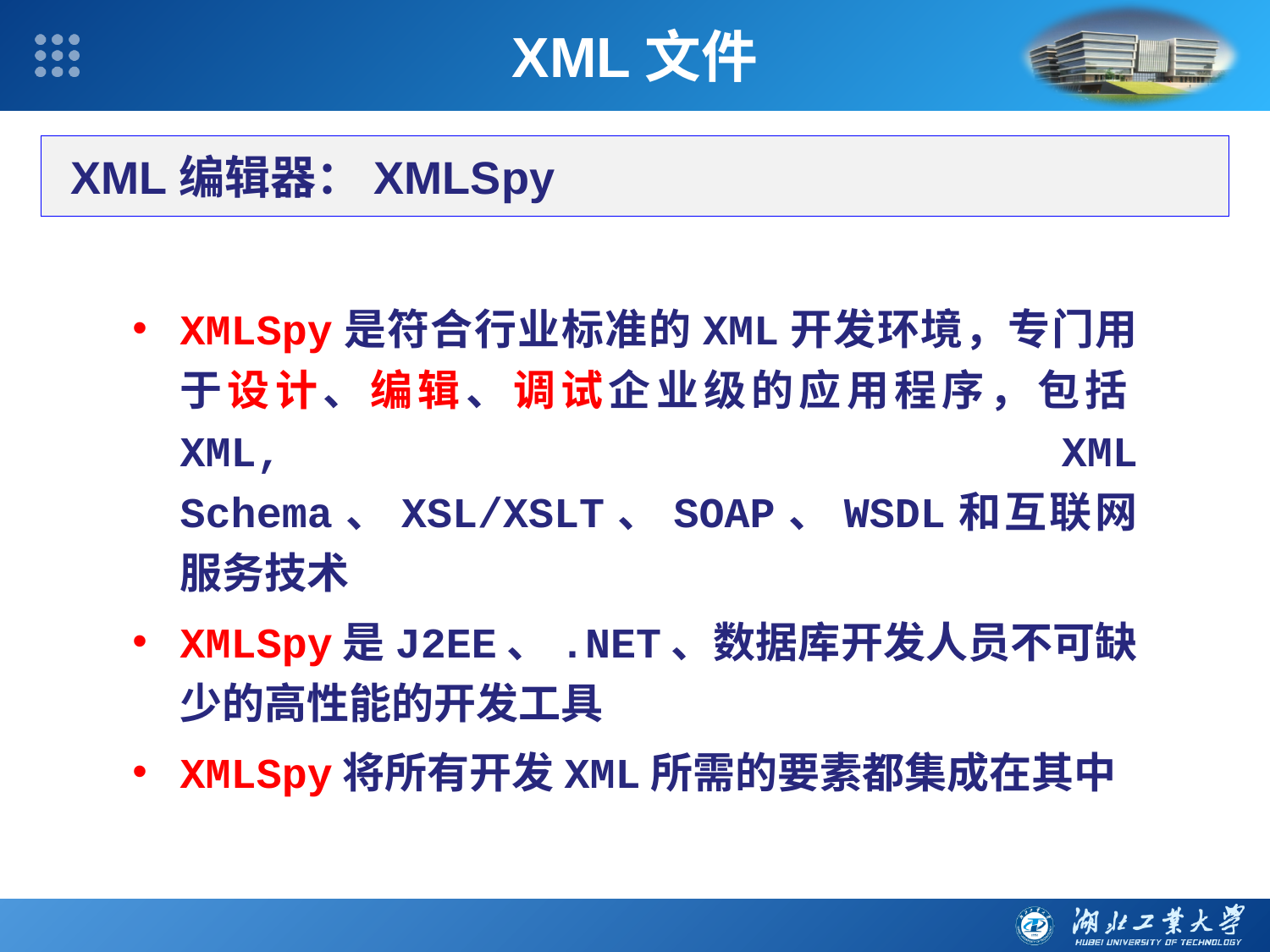

XML文件
XML编辑器：XMLSpy
XMLSpy是符合行业标准的XML开发环境，专门用于设计、编辑、调试企业级的应用程序，包括XML, XML Schema、XSL/XSLT、SOAP、WSDL和互联网服务技术
XMLSpy是J2EE、.NET、数据库开发人员不可缺少的高性能的开发工具
XMLSpy将所有开发XML所需的要素都集成在其中